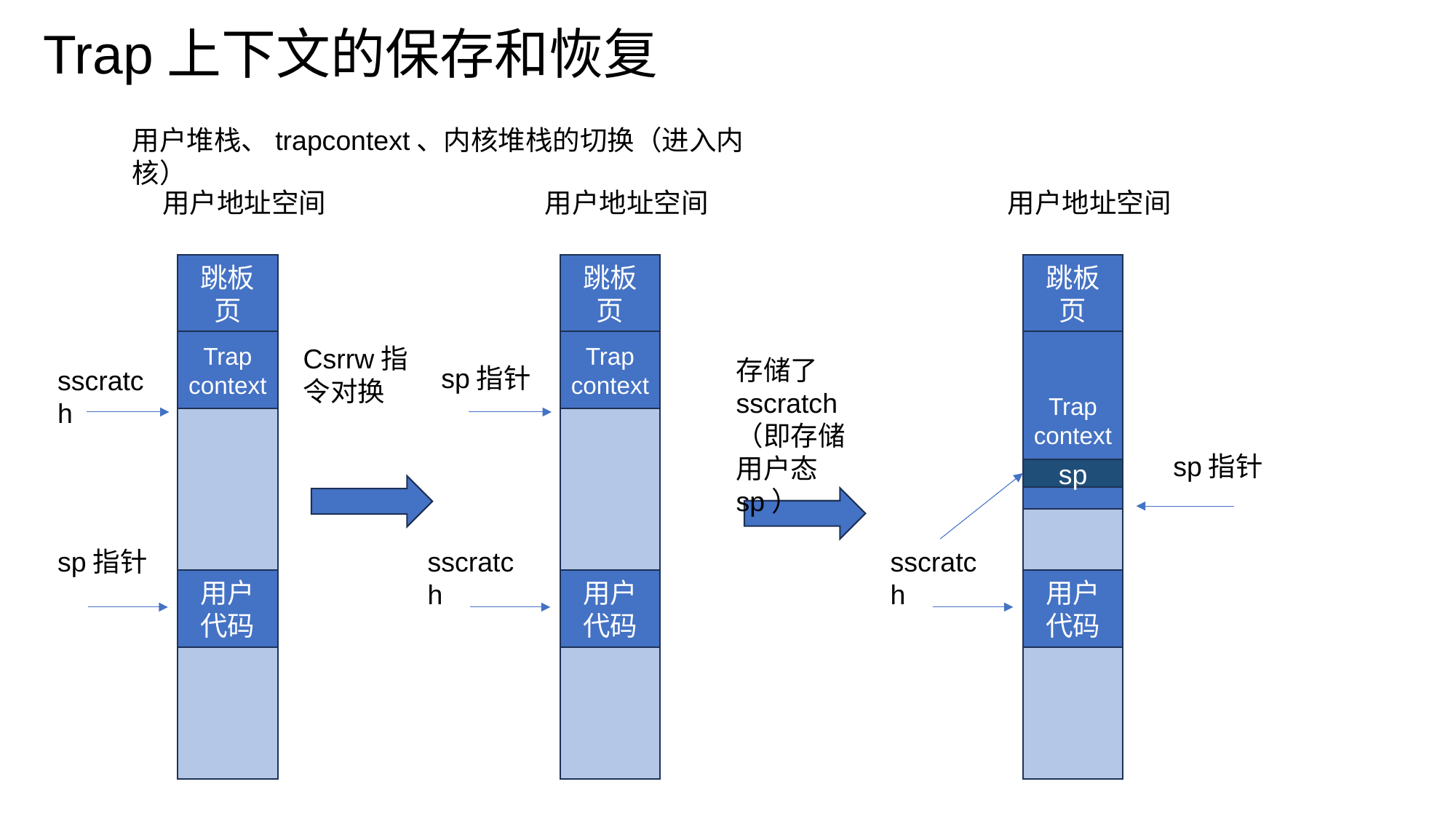

Trap上下文的保存和恢复
用户堆栈、trapcontext、内核堆栈的切换（进入内核）
用户地址空间
用户地址空间
用户地址空间
跳板页
跳板页
跳板页

Trap context
Trap context
Trap context
Csrrw指令对换
存储了sscratch（即存储用户态sp）
sp指针
sscratch
sp指针
sp

sp指针
sscratch
sscratch
用户代码
用户代码
用户代码